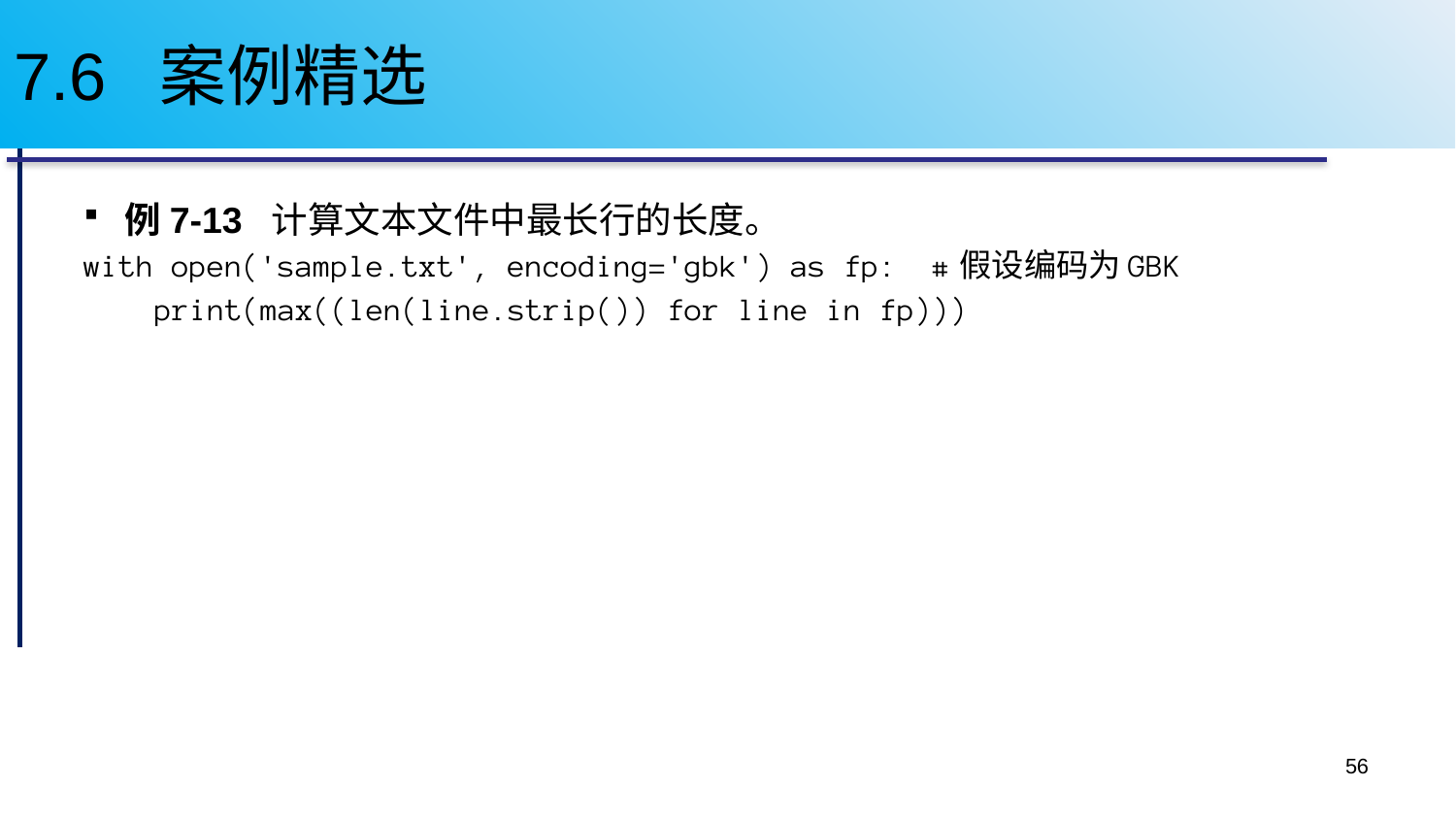

# 7.6  案例精选
例7-13  计算文本文件中最长行的长度。
with open('sample.txt', encoding='gbk') as fp:  #假设编码为GBK
    print(max((len(line.strip()) for line in fp)))
56